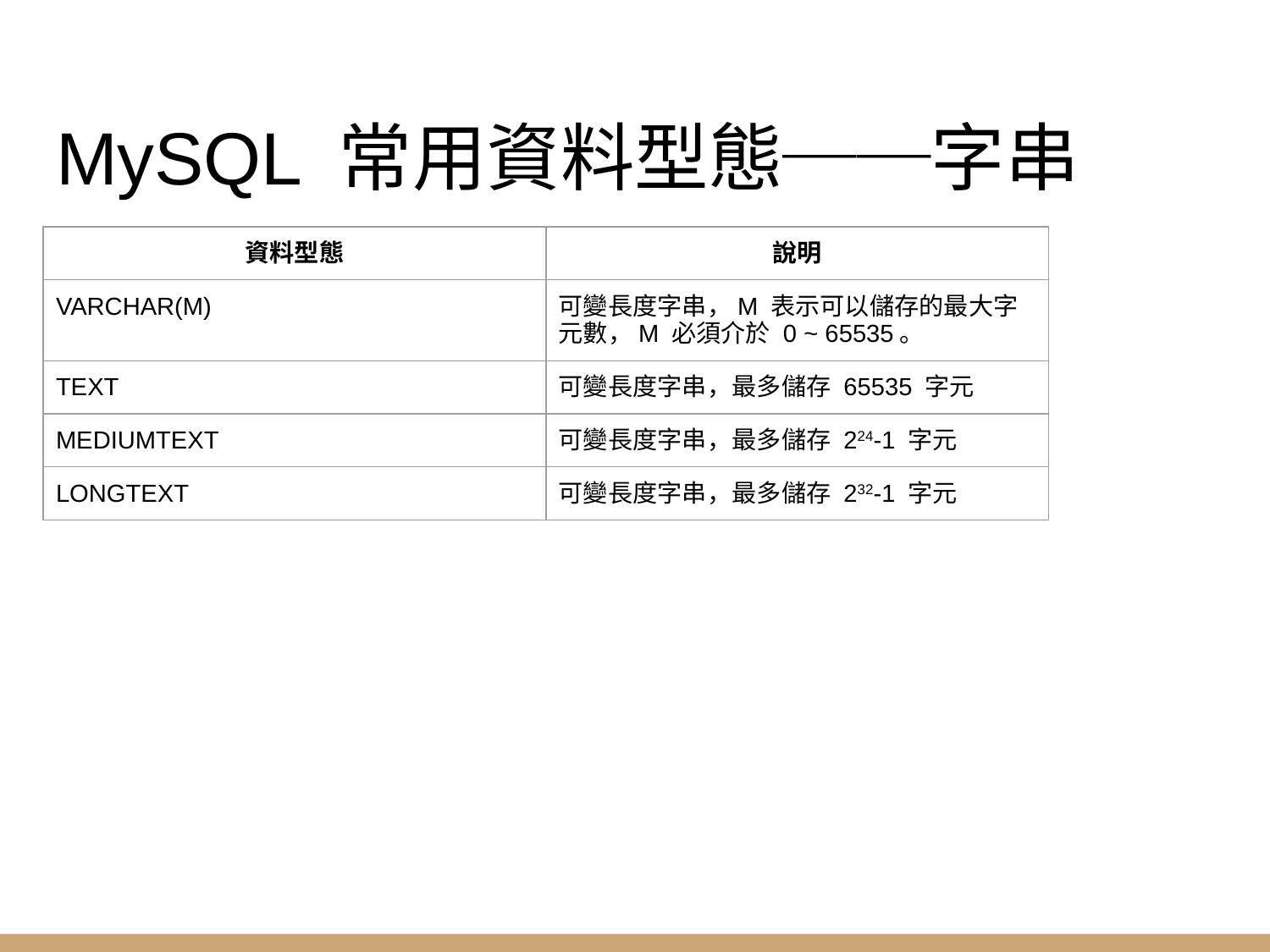

# MySQL 常用資料型態──字串
| 資料型態 | 說明 |
| --- | --- |
| VARCHAR(M) | 可變長度字串，M 表示可以儲存的最大字元數，M 必須介於 0 ~ 65535。 |
| TEXT | 可變長度字串，最多儲存 65535 字元 |
| MEDIUMTEXT | 可變長度字串，最多儲存 224-1 字元 |
| LONGTEXT | 可變長度字串，最多儲存 232-1 字元 |